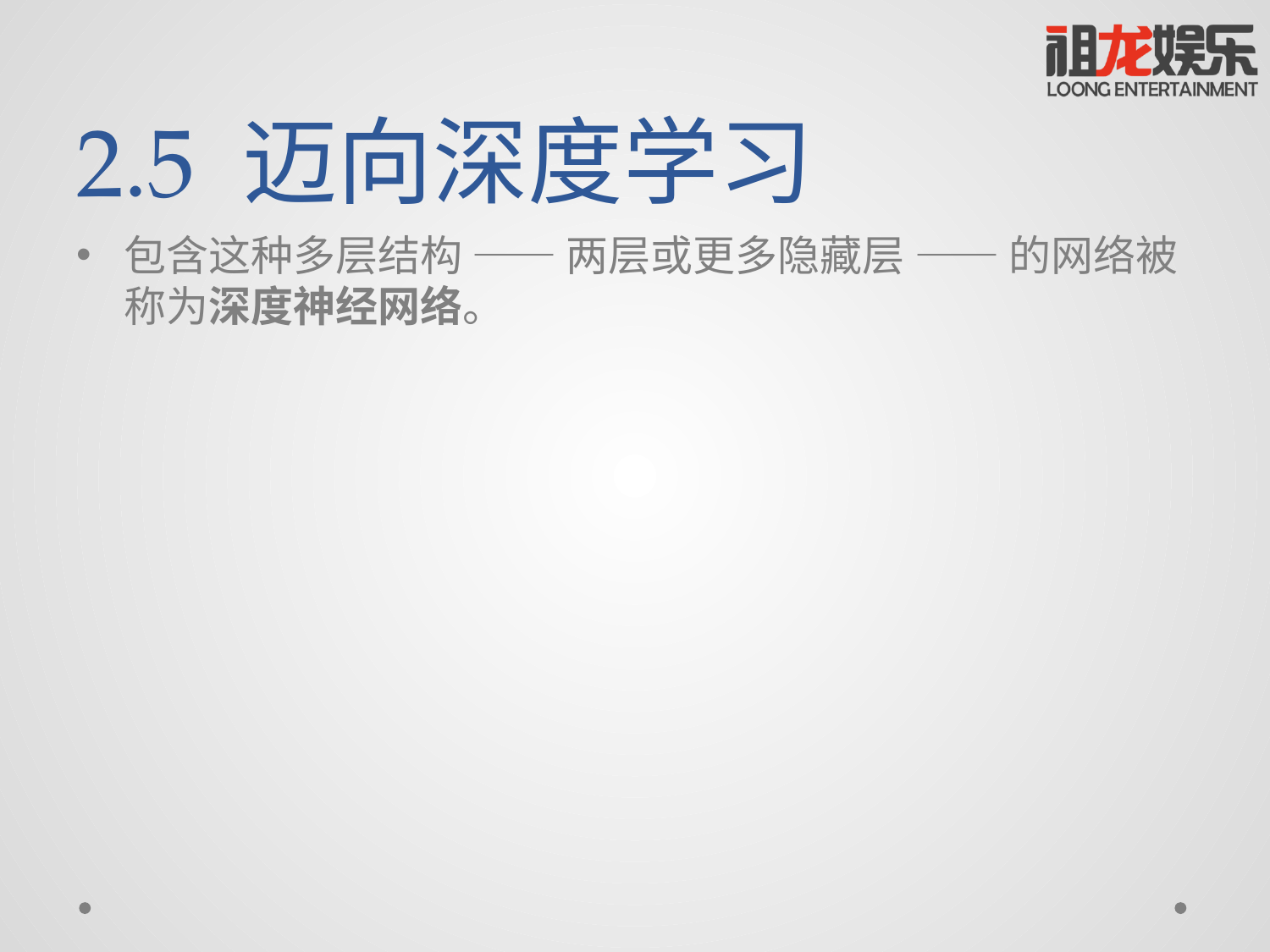

# 2.5 迈向深度学习
包含这种多层结构 —— 两层或更多隐藏层 —— 的⽹络被称为深度神经⽹络。